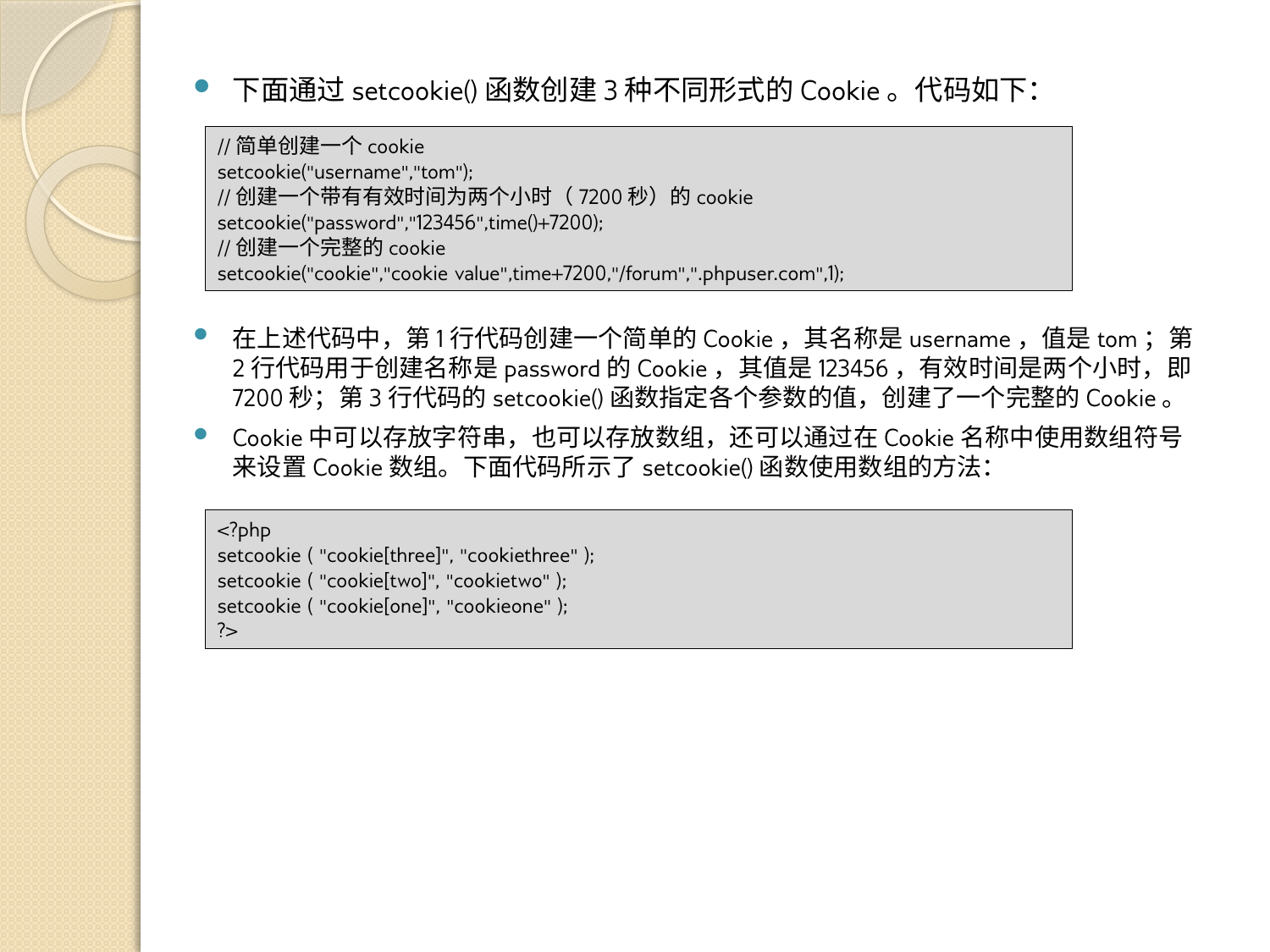

下面通过setcookie()函数创建3种不同形式的Cookie。代码如下：
//简单创建一个cookie
setcookie("username","tom");
//创建一个带有有效时间为两个小时（7200秒）的cookie
setcookie("password","123456",time()+7200);
//创建一个完整的cookie
setcookie("cookie","cookie value",time+7200,"/forum",".phpuser.com",1);
在上述代码中，第1行代码创建一个简单的Cookie，其名称是username，值是tom；第2行代码用于创建名称是password的Cookie，其值是123456，有效时间是两个小时，即7200秒；第3行代码的setcookie()函数指定各个参数的值，创建了一个完整的Cookie。
Cookie中可以存放字符串，也可以存放数组，还可以通过在Cookie名称中使用数组符号来设置Cookie数组。下面代码所示了setcookie()函数使用数组的方法：

<?php
setcookie ( "cookie[three]", "cookiethree" );
setcookie ( "cookie[two]", "cookietwo" );
setcookie ( "cookie[one]", "cookieone" );
?>